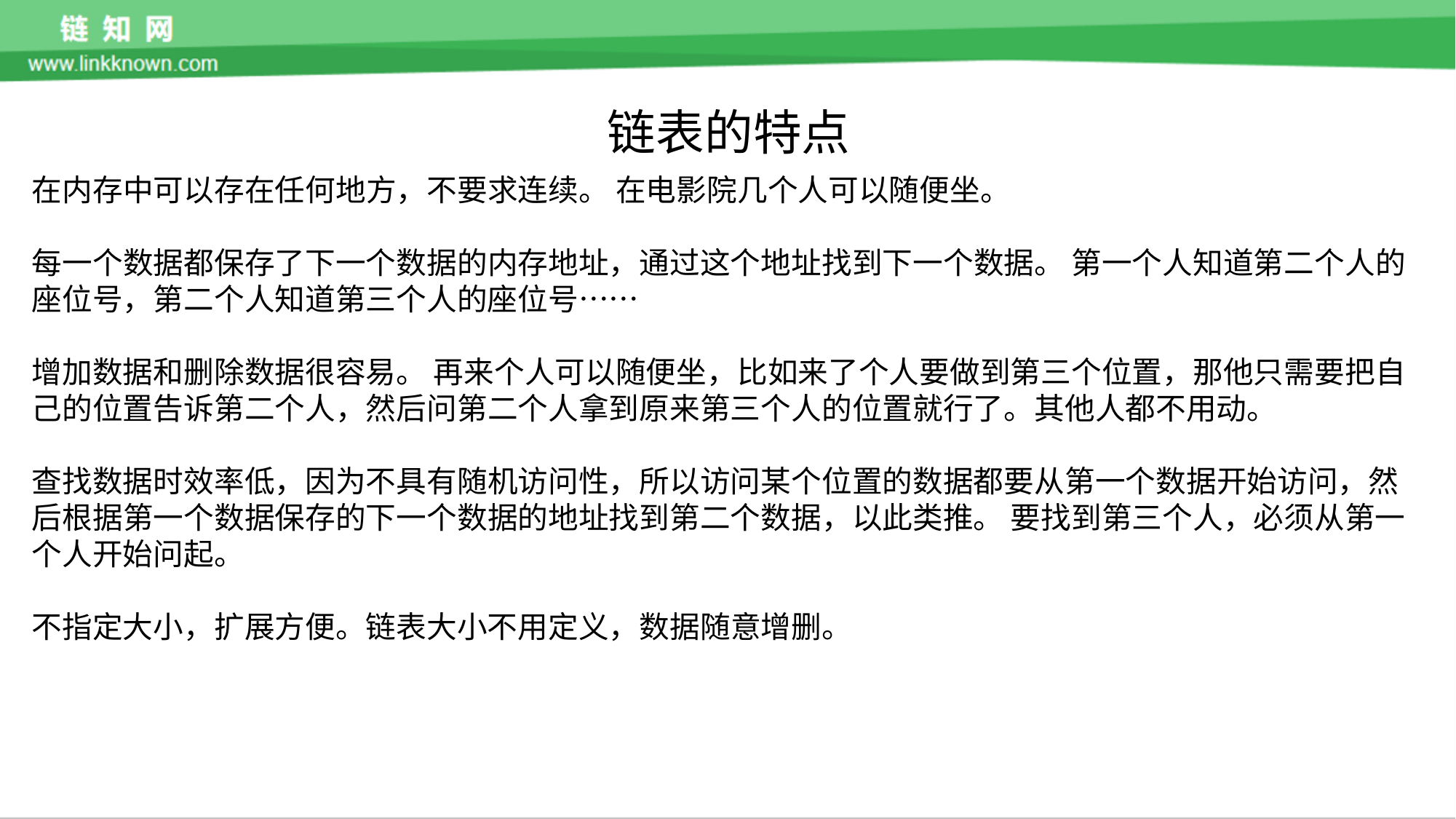

链表的特点
在内存中可以存在任何地方，不要求连续。 在电影院几个人可以随便坐。

每一个数据都保存了下一个数据的内存地址，通过这个地址找到下一个数据。 第一个人知道第二个人的座位号，第二个人知道第三个人的座位号……

增加数据和删除数据很容易。 再来个人可以随便坐，比如来了个人要做到第三个位置，那他只需要把自己的位置告诉第二个人，然后问第二个人拿到原来第三个人的位置就行了。其他人都不用动。

查找数据时效率低，因为不具有随机访问性，所以访问某个位置的数据都要从第一个数据开始访问，然后根据第一个数据保存的下一个数据的地址找到第二个数据，以此类推。 要找到第三个人，必须从第一个人开始问起。

不指定大小，扩展方便。链表大小不用定义，数据随意增删。